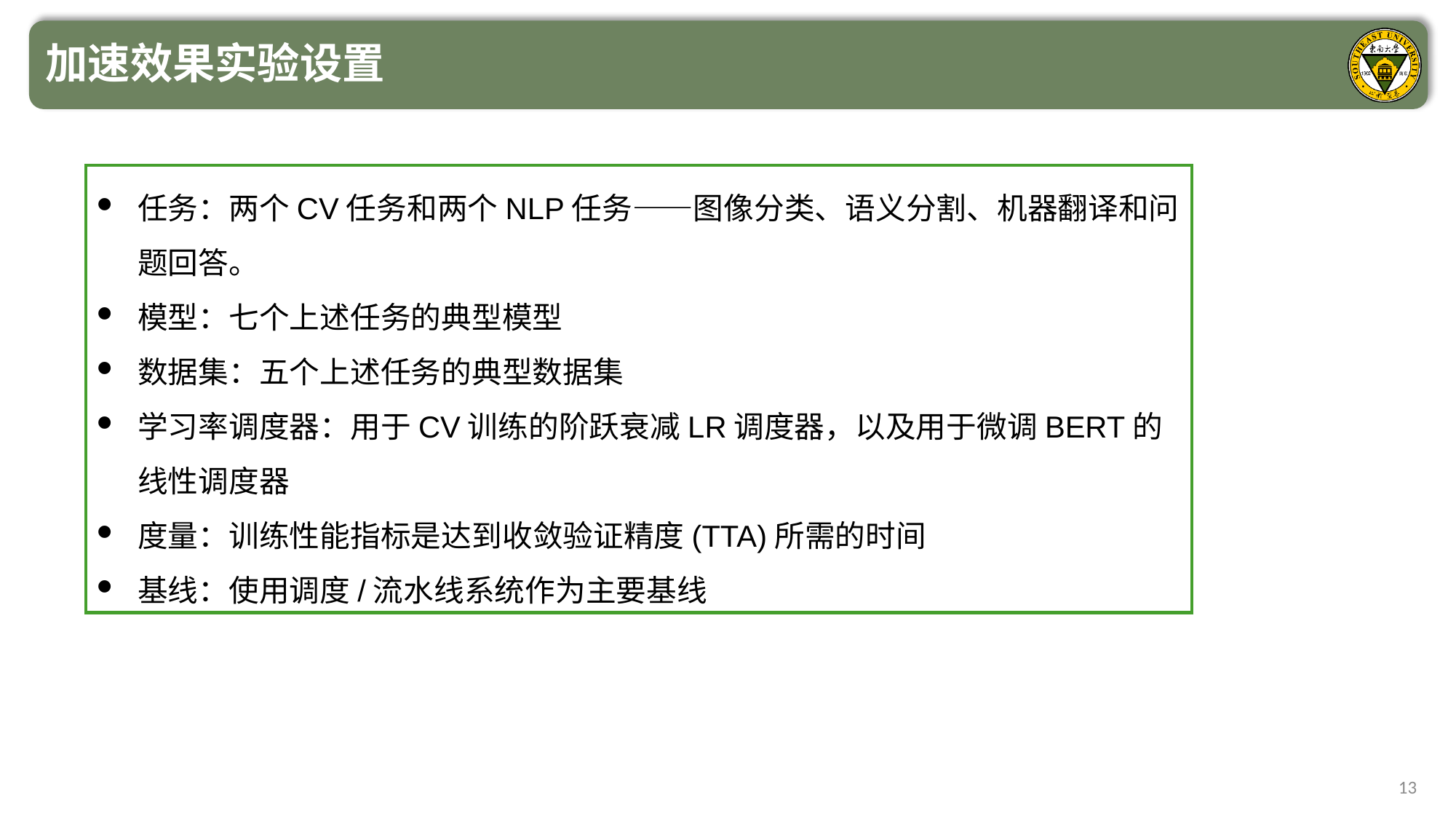

加速效果实验设置
任务：两个CV任务和两个NLP任务——图像分类、语义分割、机器翻译和问题回答。
模型：七个上述任务的典型模型
数据集：五个上述任务的典型数据集
学习率调度器：用于CV训练的阶跃衰减LR调度器，以及用于微调BERT的线性调度器
度量：训练性能指标是达到收敛验证精度(TTA)所需的时间
基线：使用调度/流水线系统作为主要基线
13